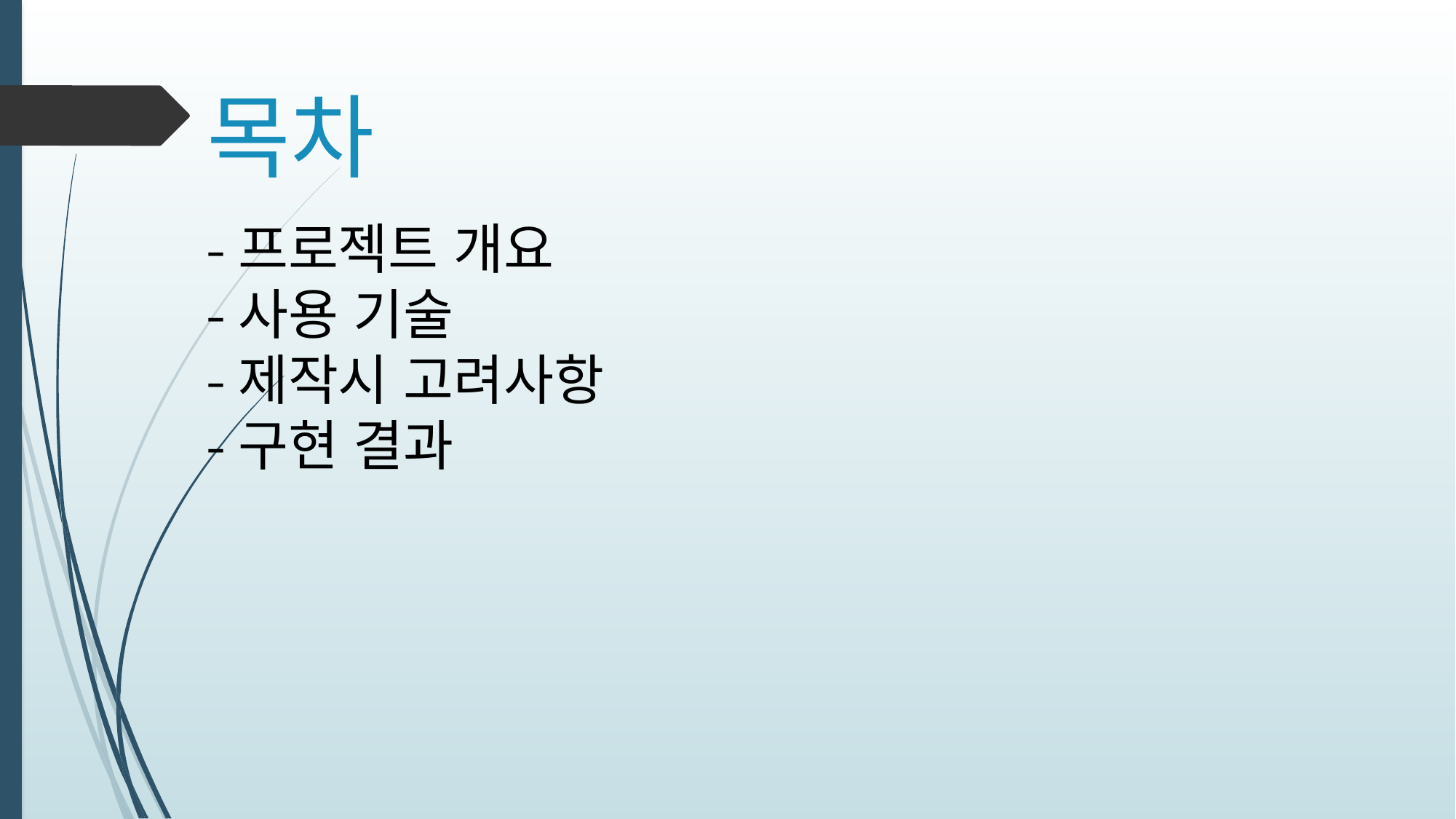

# 목차
-프로젝트 개요
-사용 기술
-제작시 고려사항
-구현 결과